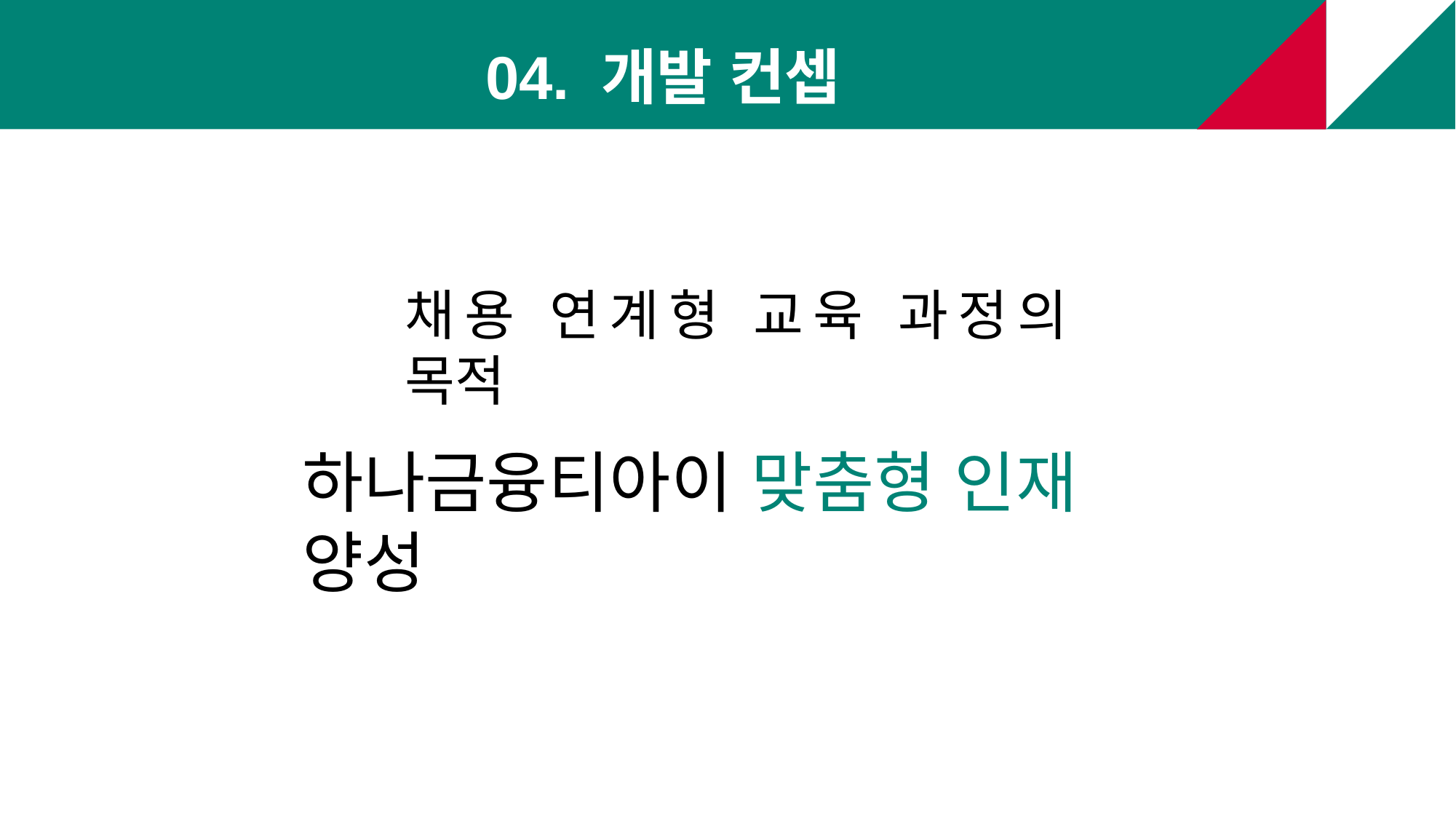

04. 개발 컨셉
채용 연계형 교육 과정의 목적

하나금융티아이 맞춤형 인재 양성